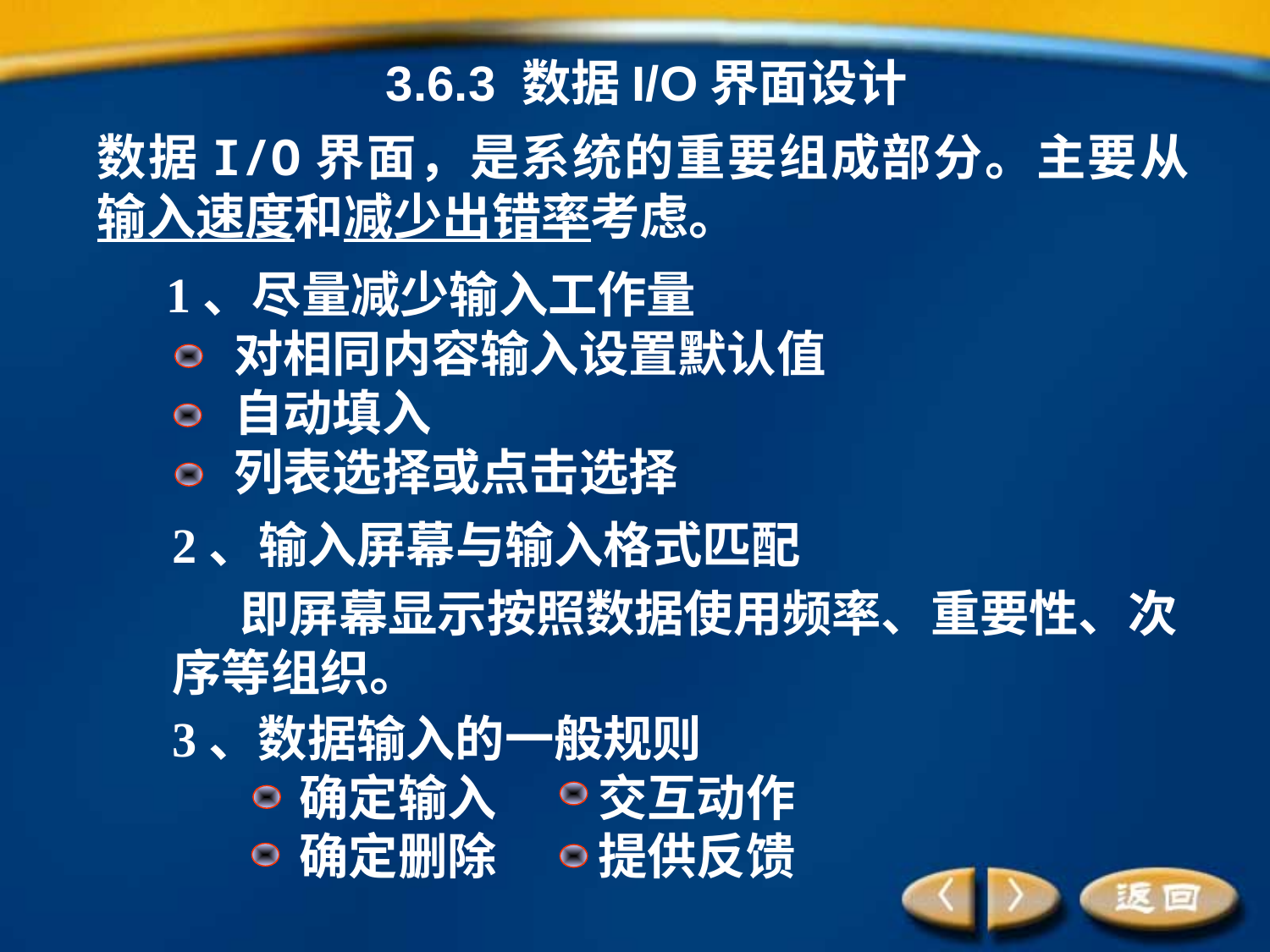

3.6.3 数据I/O界面设计
数据I/O界面，是系统的重要组成部分。主要从输入速度和减少出错率考虑。
1、尽量减少输入工作量
     对相同内容输入设置默认值
     自动填入
     列表选择或点击选择

2、输入屏幕与输入格式匹配
     即屏幕显示按照数据使用频率、重要性、次序等组织。
3、数据输入的一般规则
	确定输入	    交互动作
	确定删除	    提供反馈